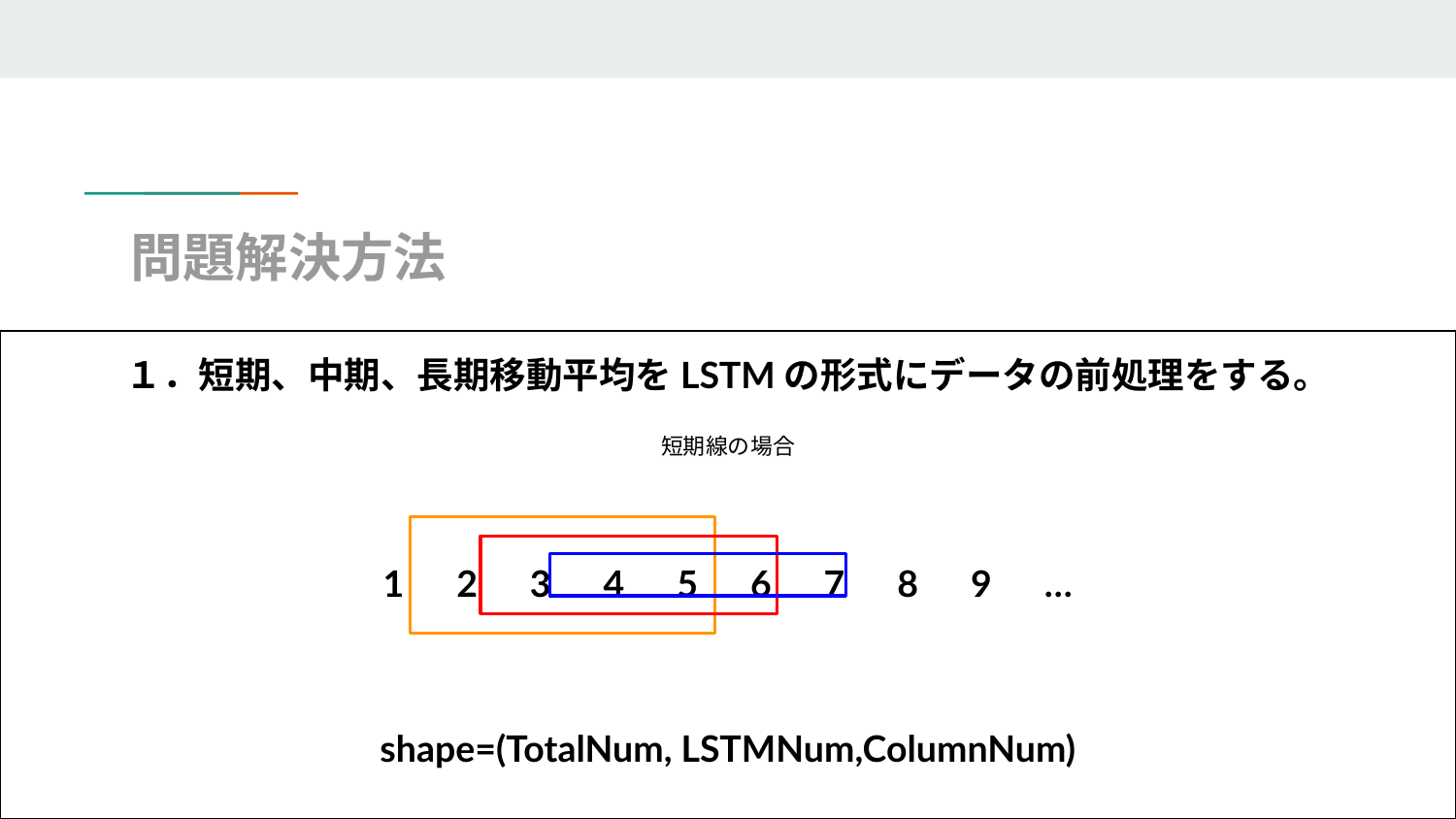

# 問題解決方法
１．短期、中期、長期移動平均をLSTMの形式にデータの前処理をする。
短期線の場合

1      2      3      4      5      6      7      8      9      …

shape=(TotalNum, LSTMNum,ColumnNum)